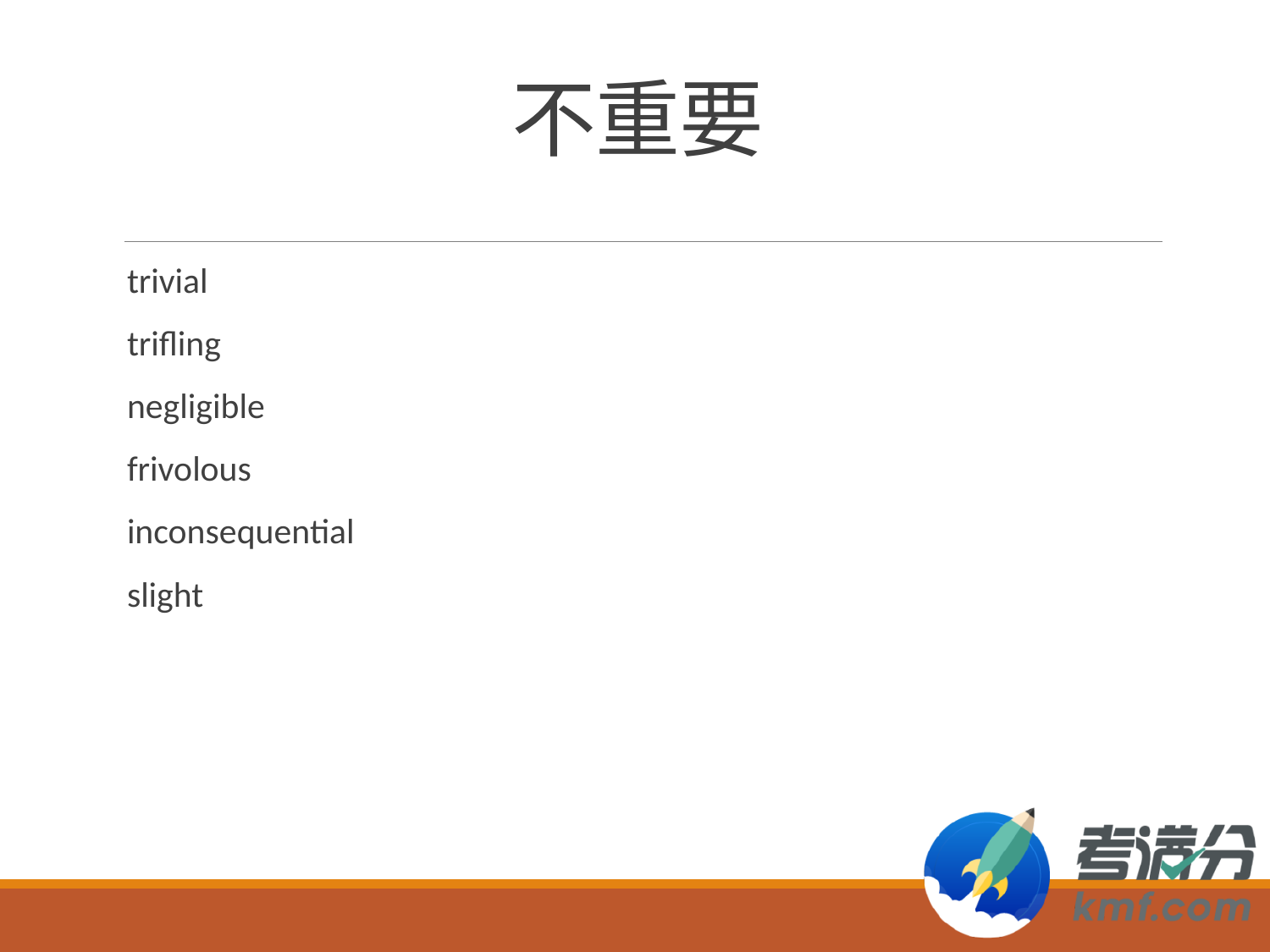

# 不重要
trivial
trifling
negligible
frivolous
inconsequential
slight